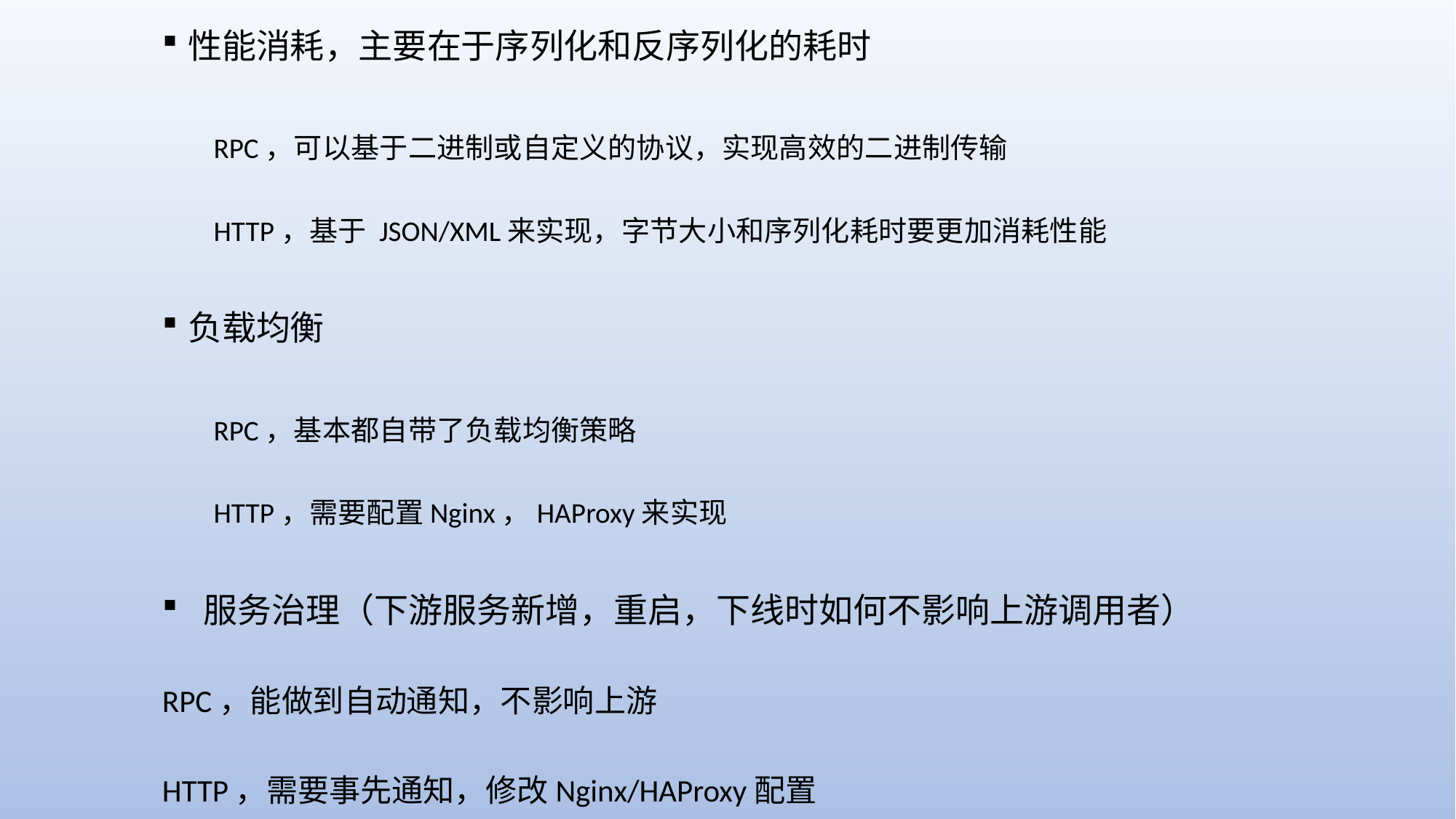

性能消耗，主要在于序列化和反序列化的耗时

RPC，可以基于二进制或自定义的协议，实现高效的二进制传输

HTTP，基于 JSON/XML来实现，字节大小和序列化耗时要更加消耗性能

负载均衡

RPC，基本都自带了负载均衡策略

HTTP，需要配置Nginx，HAProxy来实现

 服务治理（下游服务新增，重启，下线时如何不影响上游调用者）

	RPC，能做到自动通知，不影响上游

	HTTP，需要事先通知，修改Nginx/HAProxy配置